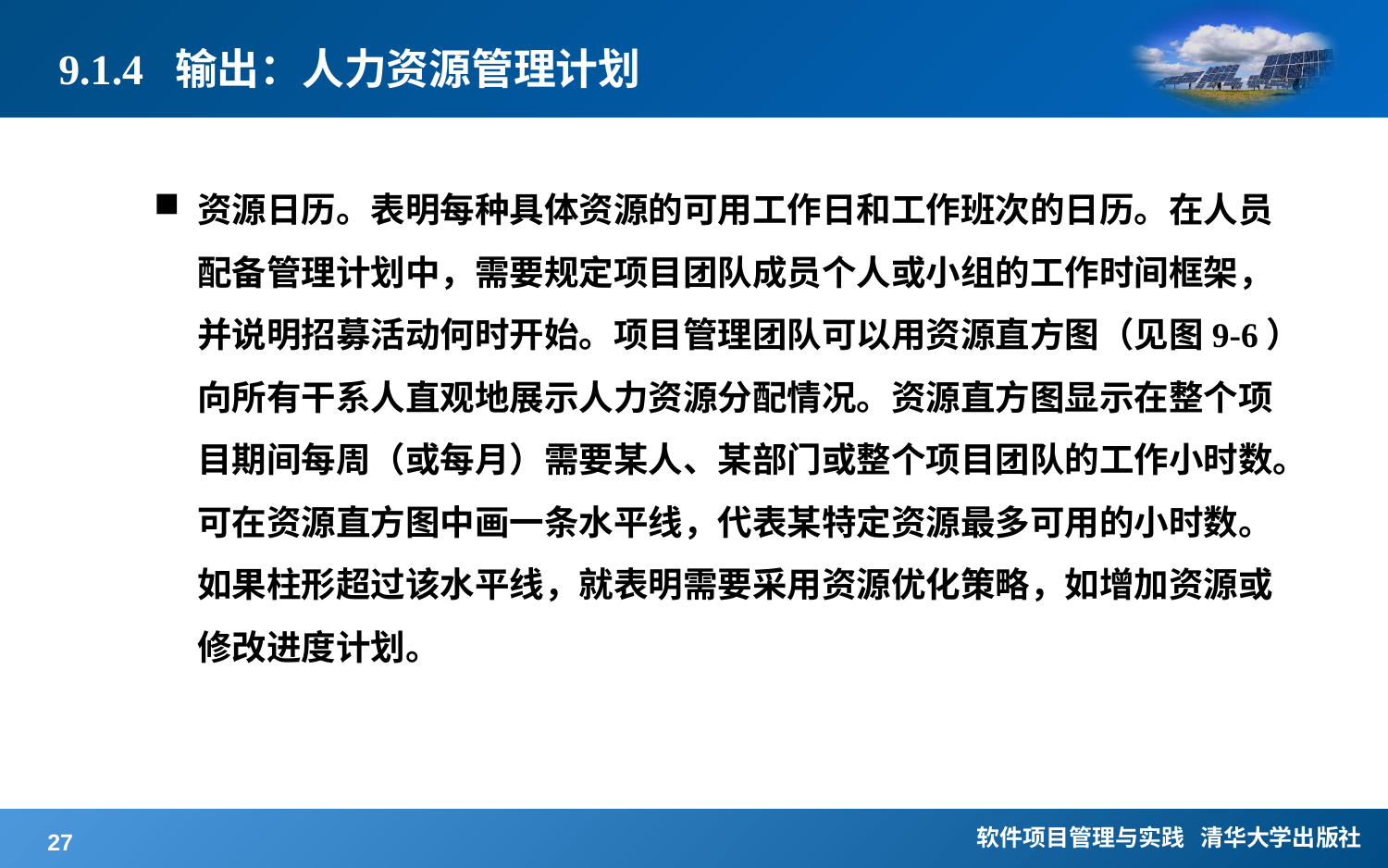

# 9.1.4  输出：人力资源管理计划
资源日历。表明每种具体资源的可用工作日和工作班次的日历。在人员配备管理计划中，需要规定项目团队成员个人或小组的工作时间框架，并说明招募活动何时开始。项目管理团队可以用资源直方图（见图9-6）向所有干系人直观地展示人力资源分配情况。资源直方图显示在整个项目期间每周（或每月）需要某人、某部门或整个项目团队的工作小时数。可在资源直方图中画一条水平线，代表某特定资源最多可用的小时数。如果柱形超过该水平线，就表明需要采用资源优化策略，如增加资源或修改进度计划。